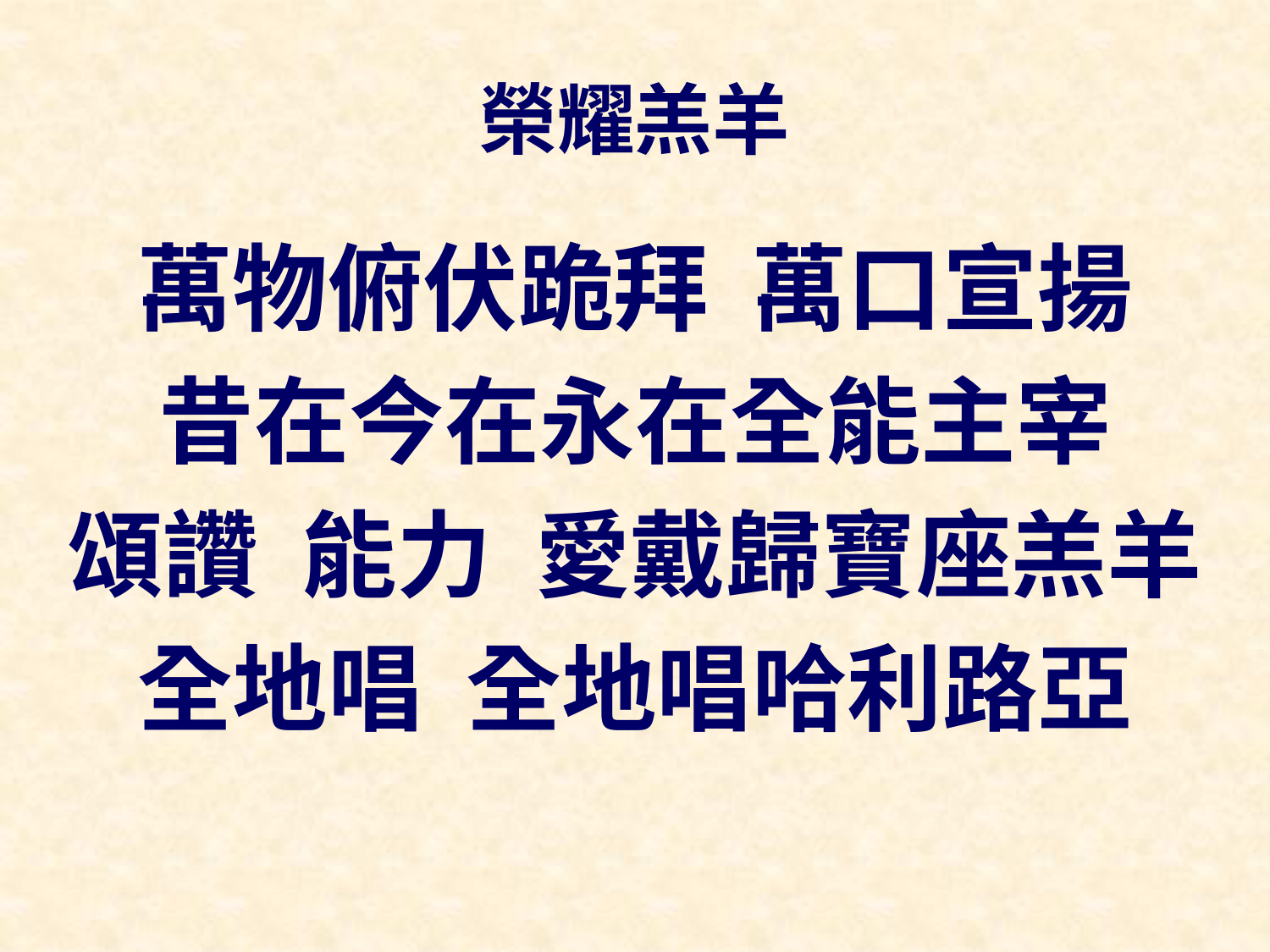

# 榮耀羔羊
萬物俯伏跪拜  萬口宣揚
昔在今在永在全能主宰
頌讚  能力  愛戴歸寶座羔羊
全地唱  全地唱哈利路亞